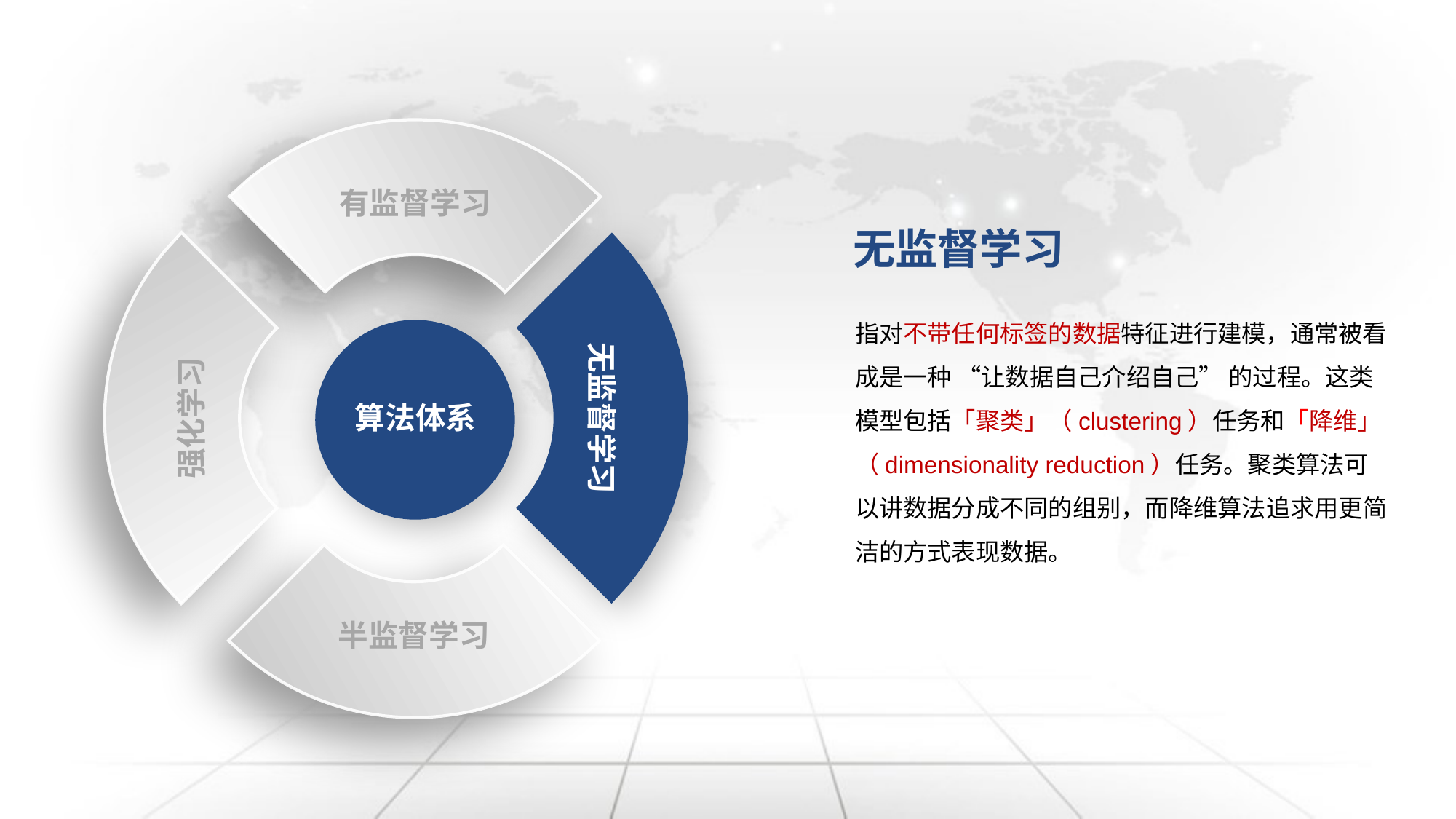

有监督学习
无监督学习
指对不带任何标签的数据特征进行建模，通常被看成是一种 “让数据自己介绍自己” 的过程。这类模型包括「聚类」（clustering）任务和「降维」（dimensionality reduction）任务。聚类算法可以讲数据分成不同的组别，而降维算法追求用更简洁的方式表现数据。

无监督学习
强化学习
算法体系

半监督学习